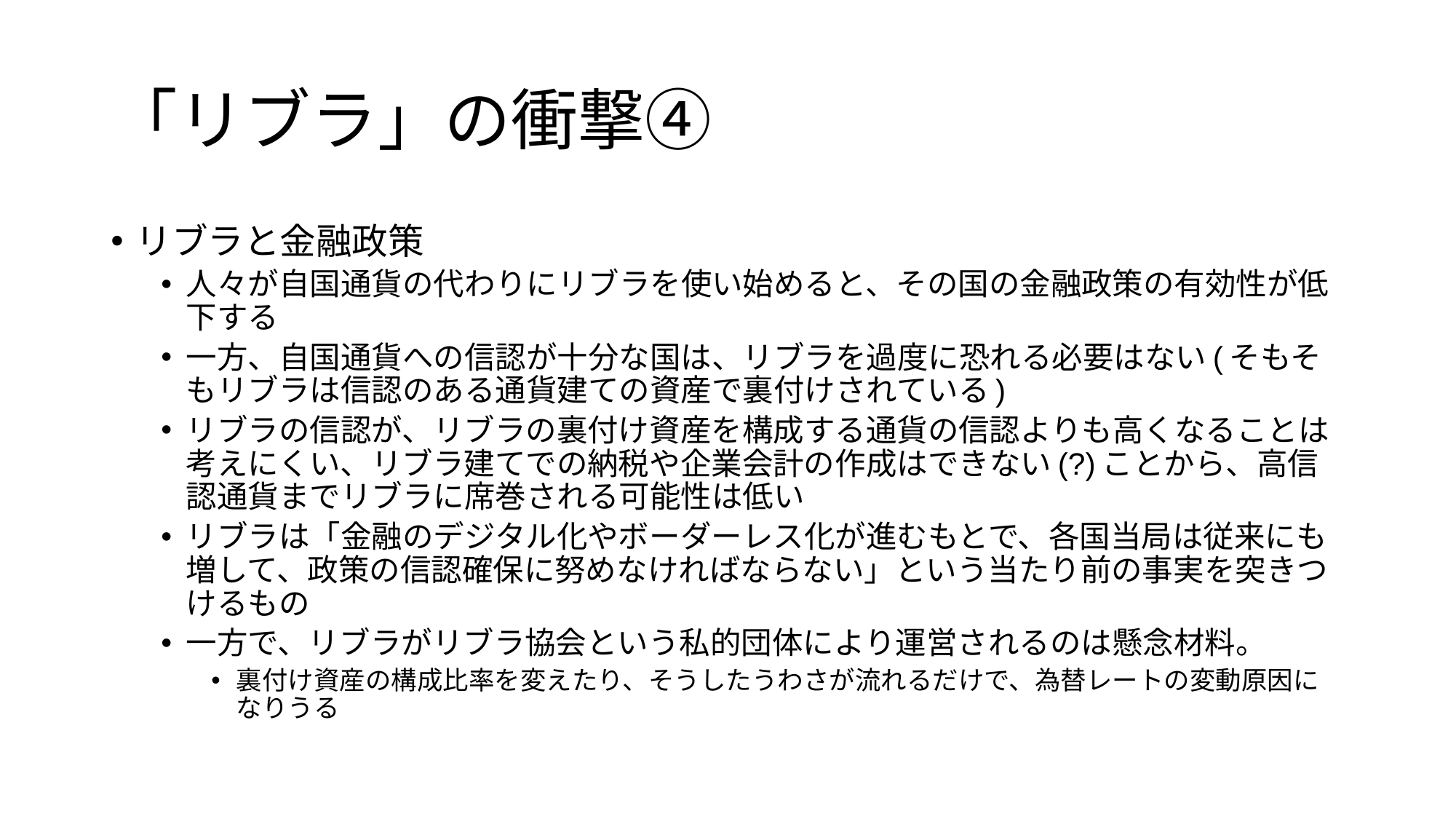

# 「リブラ」の衝撃④
リブラと金融政策
人々が自国通貨の代わりにリブラを使い始めると、その国の金融政策の有効性が低下する
一方、自国通貨への信認が十分な国は、リブラを過度に恐れる必要はない(そもそもリブラは信認のある通貨建ての資産で裏付けされている)
リブラの信認が、リブラの裏付け資産を構成する通貨の信認よりも高くなることは考えにくい、リブラ建てでの納税や企業会計の作成はできない(?)ことから、高信認通貨までリブラに席巻される可能性は低い
リブラは「金融のデジタル化やボーダーレス化が進むもとで、各国当局は従来にも増して、政策の信認確保に努めなければならない」という当たり前の事実を突きつけるもの
一方で、リブラがリブラ協会という私的団体により運営されるのは懸念材料。
裏付け資産の構成比率を変えたり、そうしたうわさが流れるだけで、為替レートの変動原因になりうる